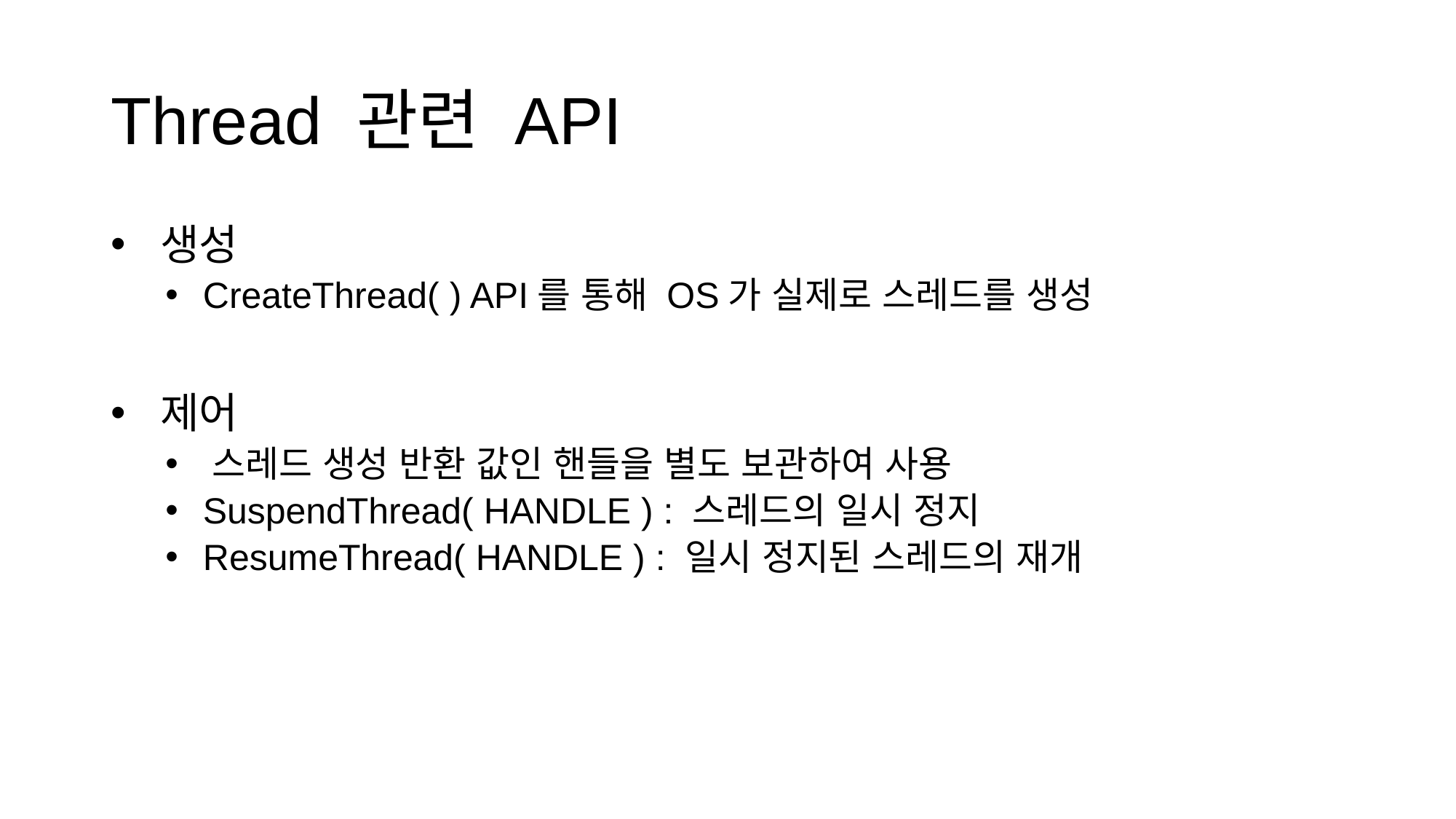

# Thread 관련 API
 생성
 CreateThread( ) API를 통해 OS가 실제로 스레드를 생성

 제어
 스레드 생성 반환 값인 핸들을 별도 보관하여 사용
 SuspendThread( HANDLE ) : 스레드의 일시 정지
 ResumeThread( HANDLE ) : 일시 정지된 스레드의 재개